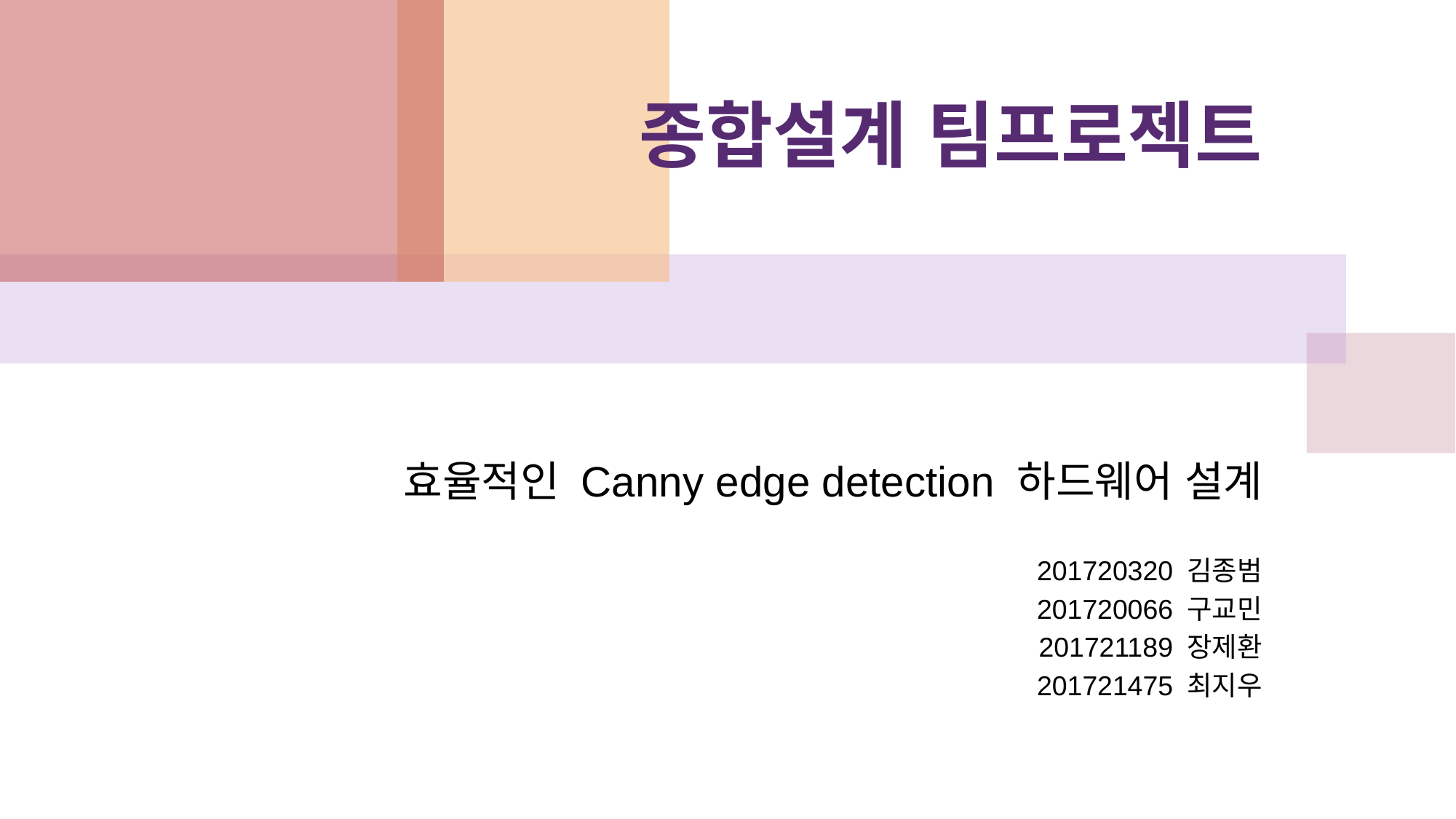

# 종합설계 팀프로젝트
효율적인 Canny edge detection 하드웨어 설계

201720320 김종범
201720066 구교민
201721189 장제환
201721475 최지우